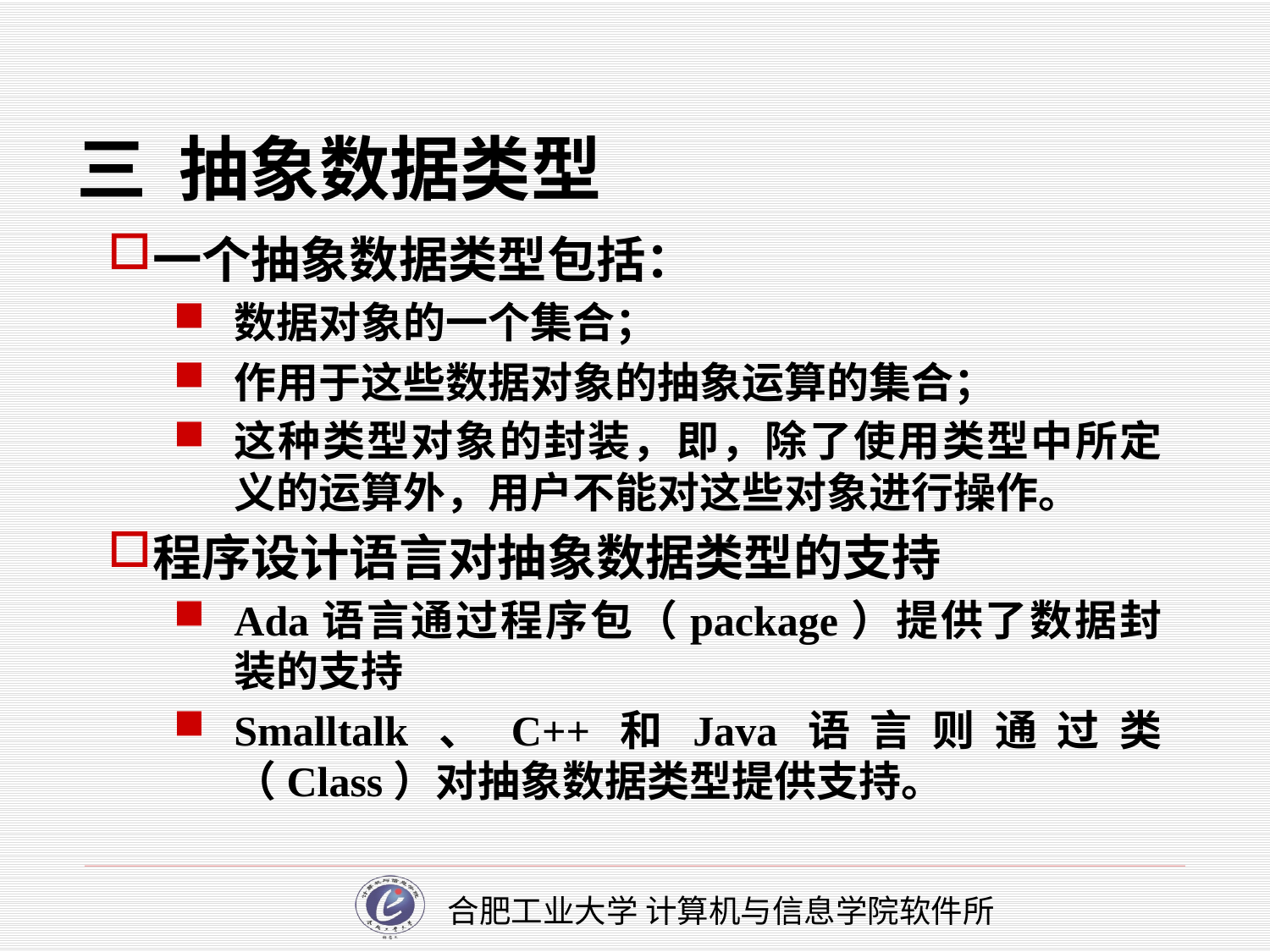

# 三  抽象数据类型
一个抽象数据类型包括：
数据对象的一个集合；
作用于这些数据对象的抽象运算的集合；
这种类型对象的封装，即，除了使用类型中所定义的运算外，用户不能对这些对象进行操作。
程序设计语言对抽象数据类型的支持
Ada语言通过程序包（package）提供了数据封装的支持
Smalltalk、C++和Java语言则通过类（Class）对抽象数据类型提供支持。
35